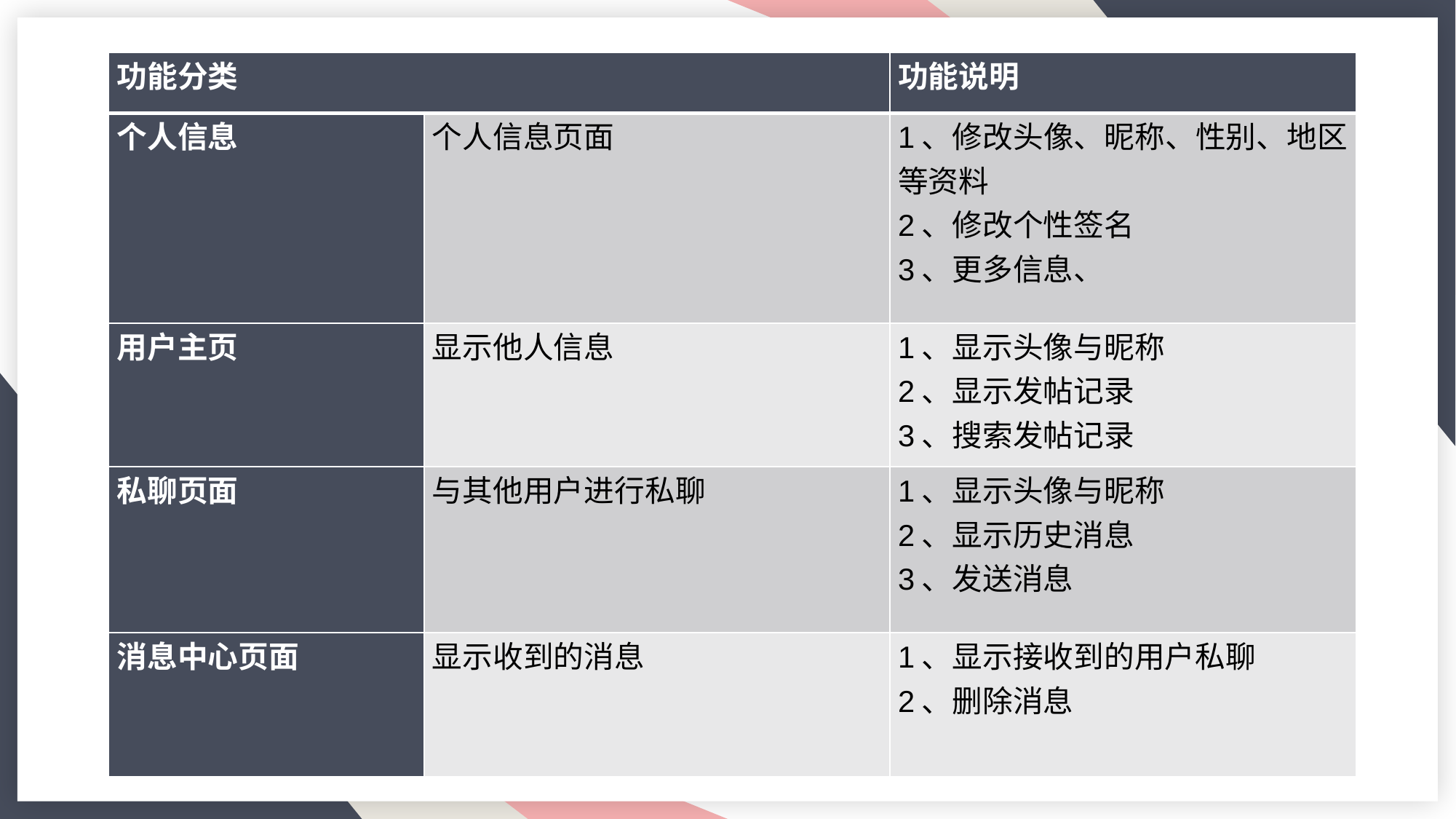

| 功能分类 |  | 功能说明 |
| --- | --- | --- |
| 个人信息 | 个人信息页面 | 1、修改头像、昵称、性别、地区等资料 2、修改个性签名 3、更多信息、 |
| 用户主页 | 显示他人信息 | 1、显示头像与昵称 2、显示发帖记录 3、搜索发帖记录 |
| 私聊页面 | 与其他用户进行私聊 | 1、显示头像与昵称 2、显示历史消息 3、发送消息 |
| 消息中心页面 | 显示收到的消息 | 1、显示接收到的用户私聊 2、删除消息 |